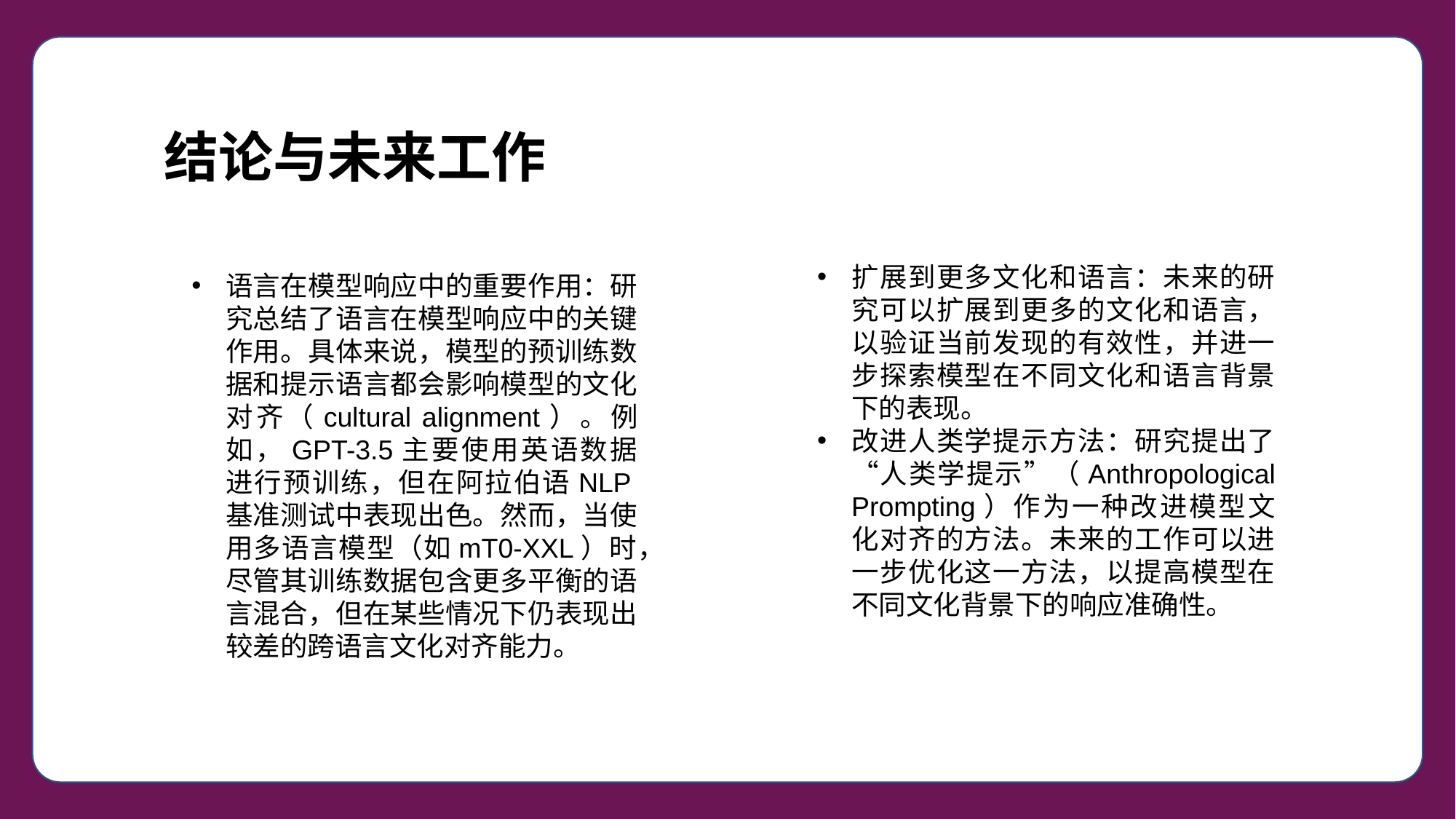

结论与未来工作
扩展到更多文化和语言：未来的研究可以扩展到更多的文化和语言，以验证当前发现的有效性，并进一步探索模型在不同文化和语言背景下的表现。
改进人类学提示方法：研究提出了“人类学提示”（Anthropological Prompting）作为一种改进模型文化对齐的方法。未来的工作可以进一步优化这一方法，以提高模型在不同文化背景下的响应准确性。
语言在模型响应中的重要作用：研究总结了语言在模型响应中的关键作用。具体来说，模型的预训练数据和提示语言都会影响模型的文化对齐（cultural alignment）。例如，GPT-3.5主要使用英语数据进行预训练，但在阿拉伯语NLP基准测试中表现出色。然而，当使用多语言模型（如mT0-XXL）时，尽管其训练数据包含更多平衡的语言混合，但在某些情况下仍表现出较差的跨语言文化对齐能力。